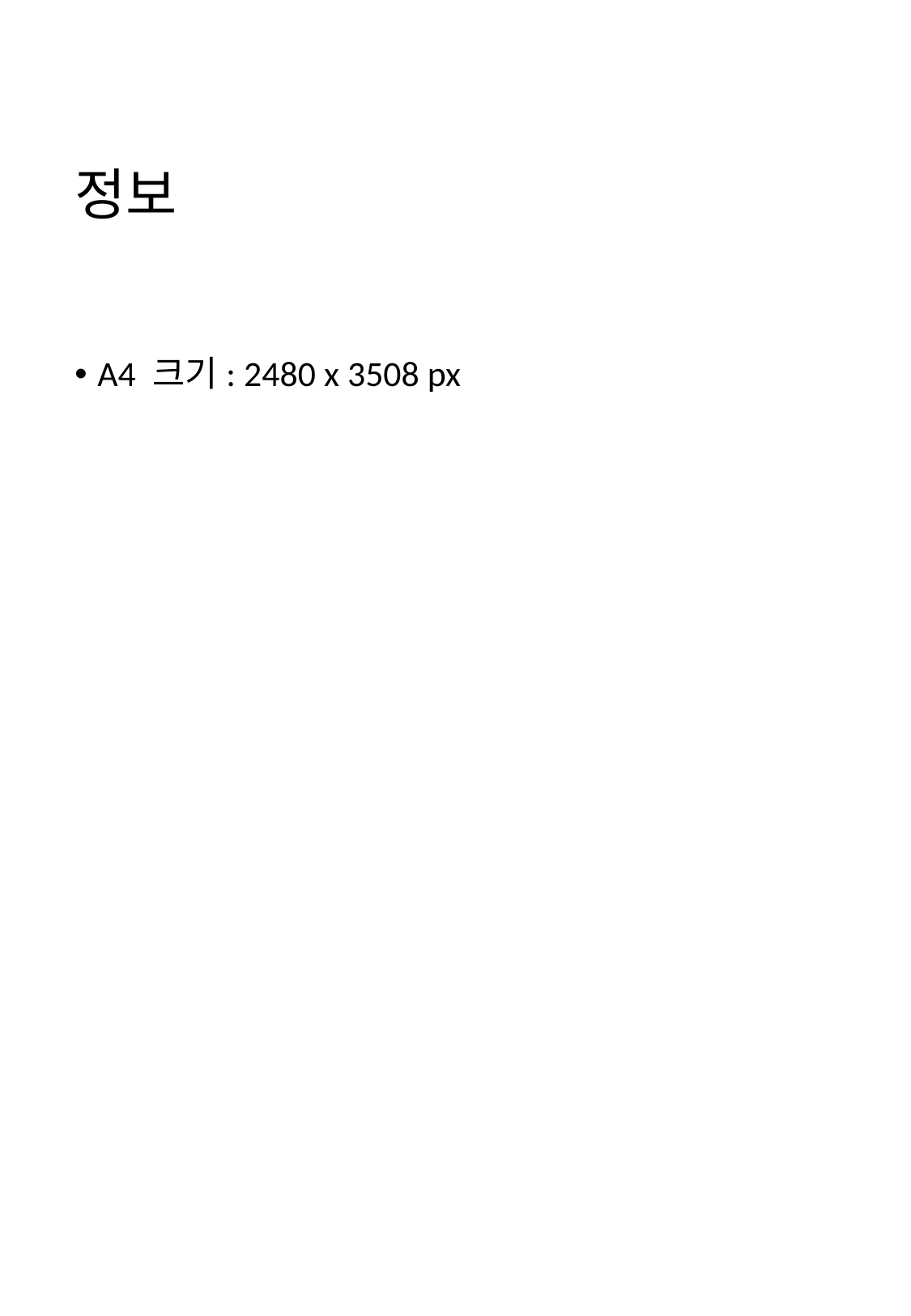

# 정보
A4 크기: 2480 x 3508 px